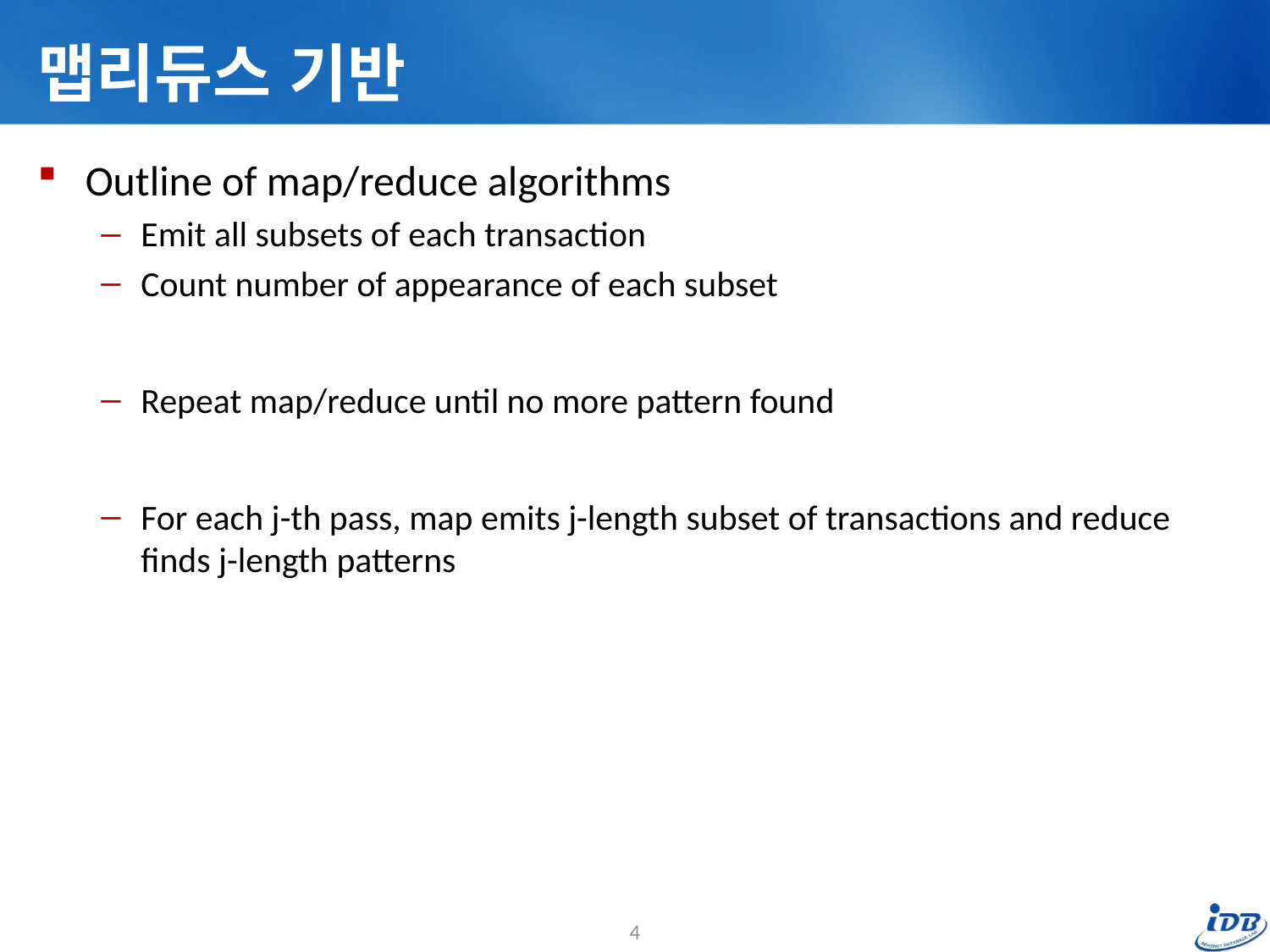

# 맵리듀스 기반
Outline of map/reduce algorithms
Emit all subsets of each transaction
Count number of appearance of each subset

Repeat map/reduce until no more pattern found

For each j-th pass, map emits j-length subset of transactions and reduce finds j-length patterns
4